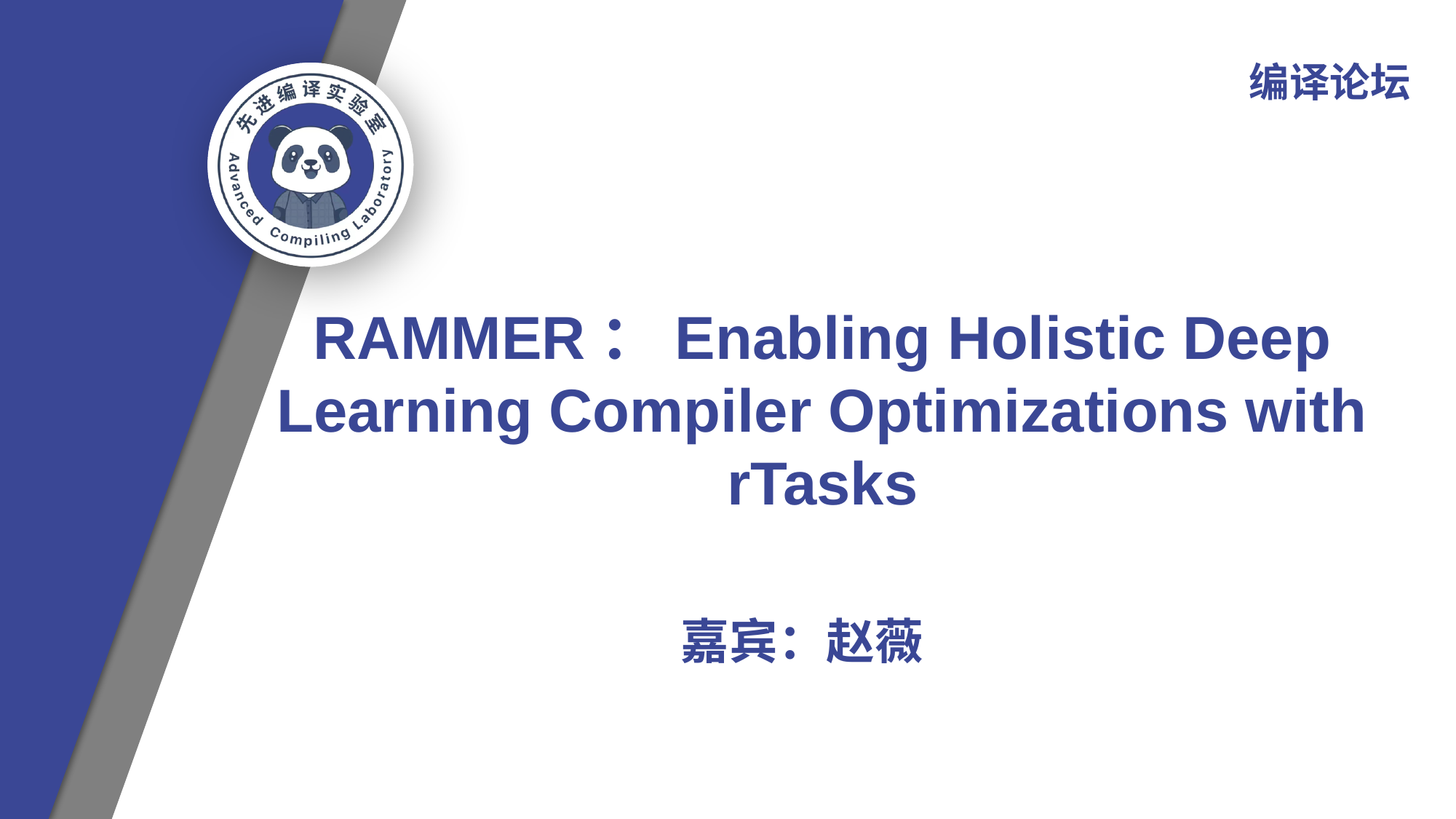

编译论坛

RAMMER：Enabling Holistic Deep Learning Compiler Optimizations with rTasks
嘉宾：赵薇